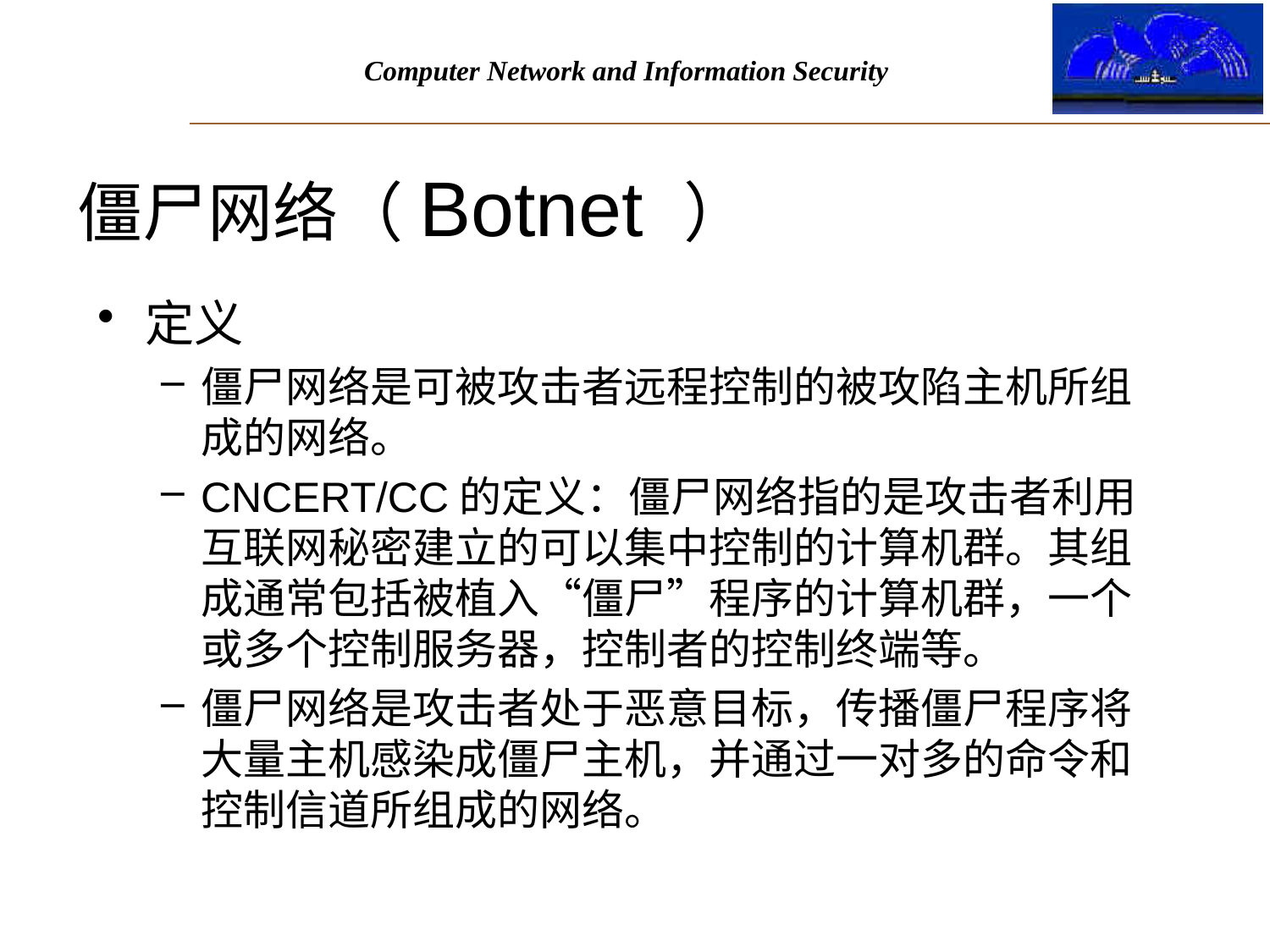

# 僵尸网络（Botnet ）
定义
僵尸网络是可被攻击者远程控制的被攻陷主机所组成的网络。
CNCERT/CC的定义：僵尸网络指的是攻击者利用互联网秘密建立的可以集中控制的计算机群。其组成通常包括被植入“僵尸”程序的计算机群，一个或多个控制服务器，控制者的控制终端等。
僵尸网络是攻击者处于恶意目标，传播僵尸程序将大量主机感染成僵尸主机，并通过一对多的命令和控制信道所组成的网络。